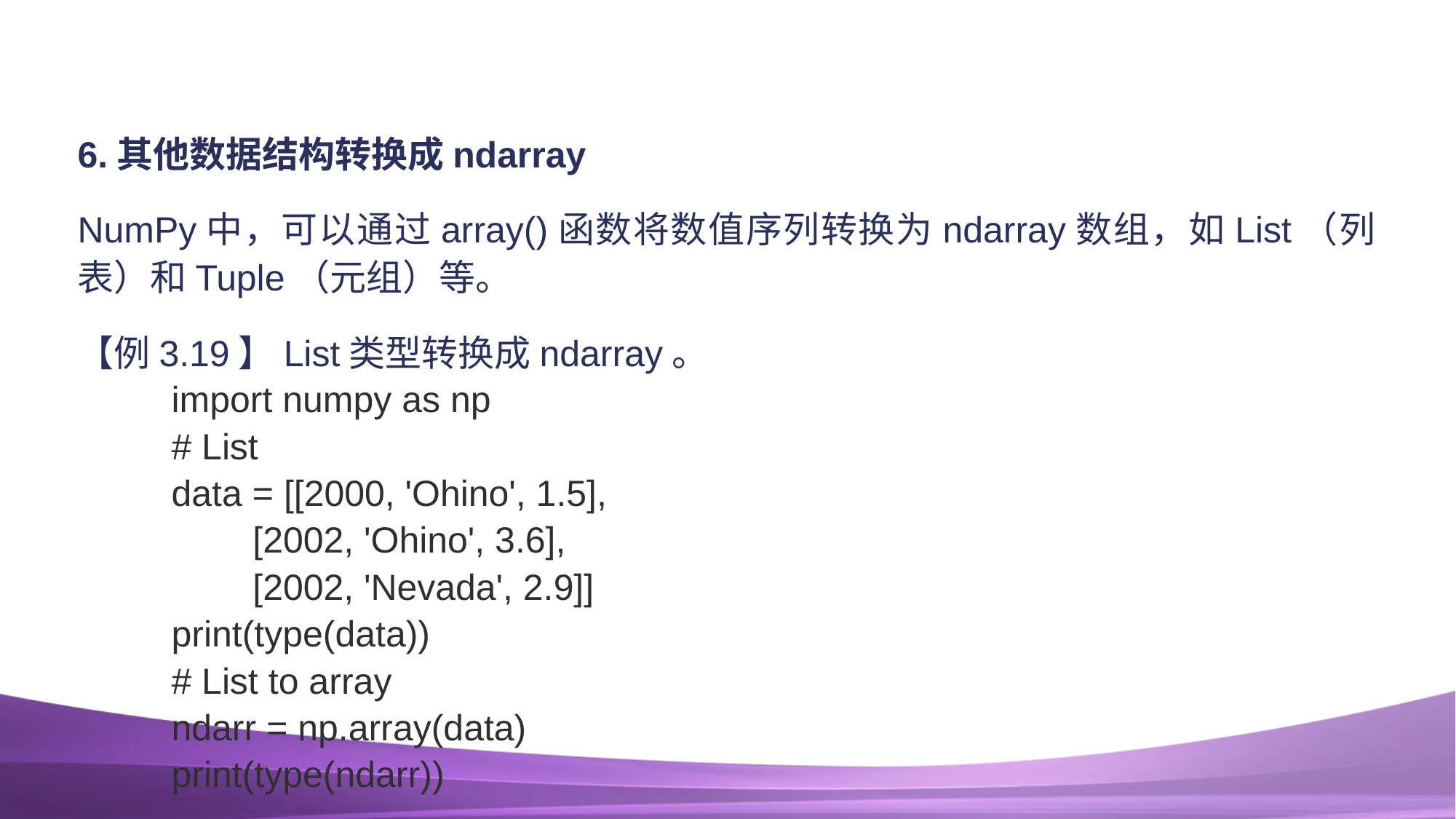

#
6.其他数据结构转换成ndarray
NumPy中，可以通过array()函数将数值序列转换为ndarray数组，如List（列表）和Tuple（元组）等。
【例3.19】List类型转换成ndarray。
import numpy as np
# List
data = [[2000, 'Ohino', 1.5],
        [2002, 'Ohino', 3.6],
        [2002, 'Nevada', 2.9]]
print(type(data))
# List to array
ndarr = np.array(data)
print(type(ndarr))